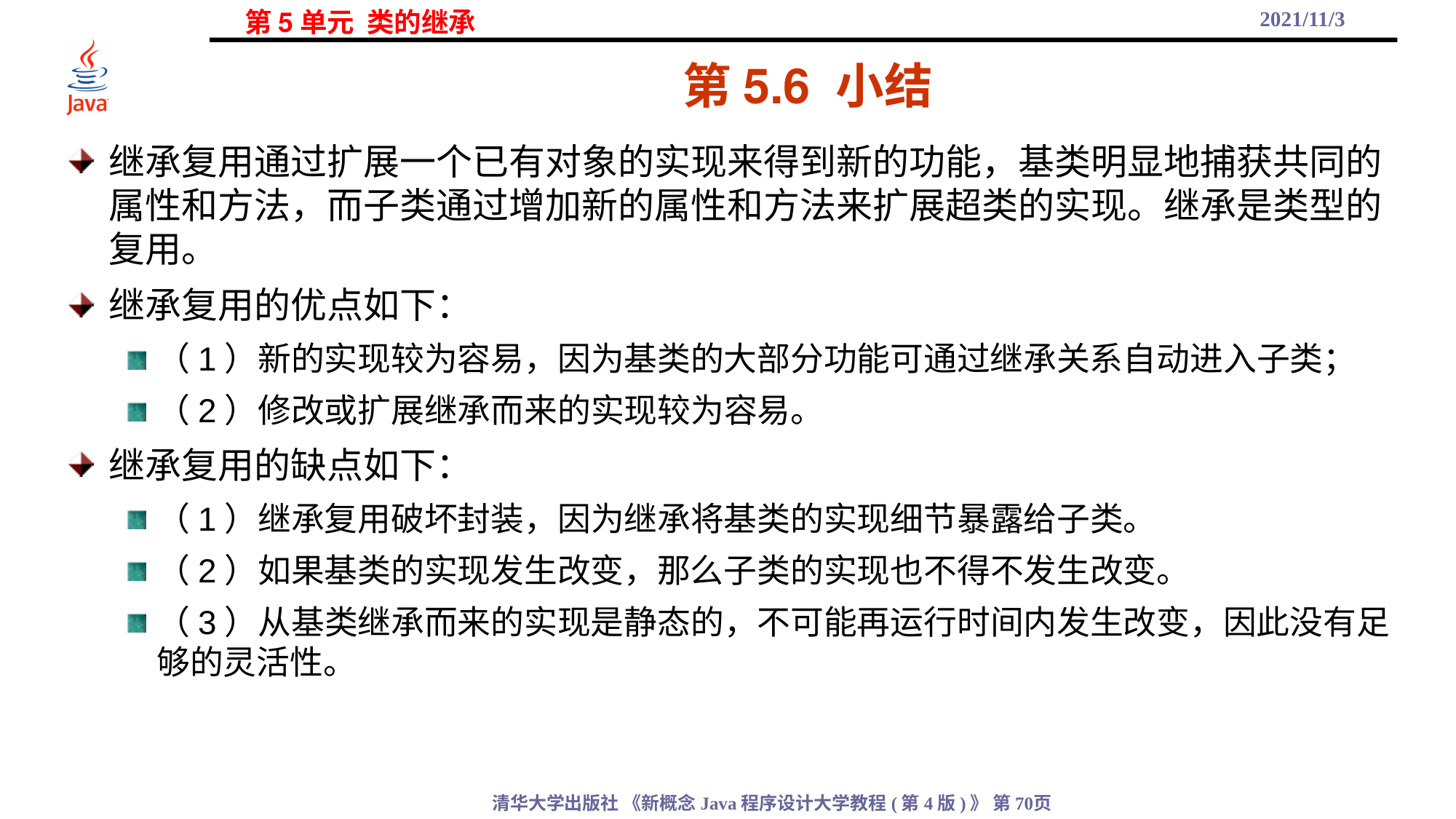

2021/11/3
# 第5.6 小结
继承复用通过扩展一个已有对象的实现来得到新的功能，基类明显地捕获共同的属性和方法，而子类通过增加新的属性和方法来扩展超类的实现。继承是类型的复用。
继承复用的优点如下：
（1）新的实现较为容易，因为基类的大部分功能可通过继承关系自动进入子类；
（2）修改或扩展继承而来的实现较为容易。
继承复用的缺点如下：
（1）继承复用破坏封装，因为继承将基类的实现细节暴露给子类。
（2）如果基类的实现发生改变，那么子类的实现也不得不发生改变。
（3）从基类继承而来的实现是静态的，不可能再运行时间内发生改变，因此没有足够的灵活性。